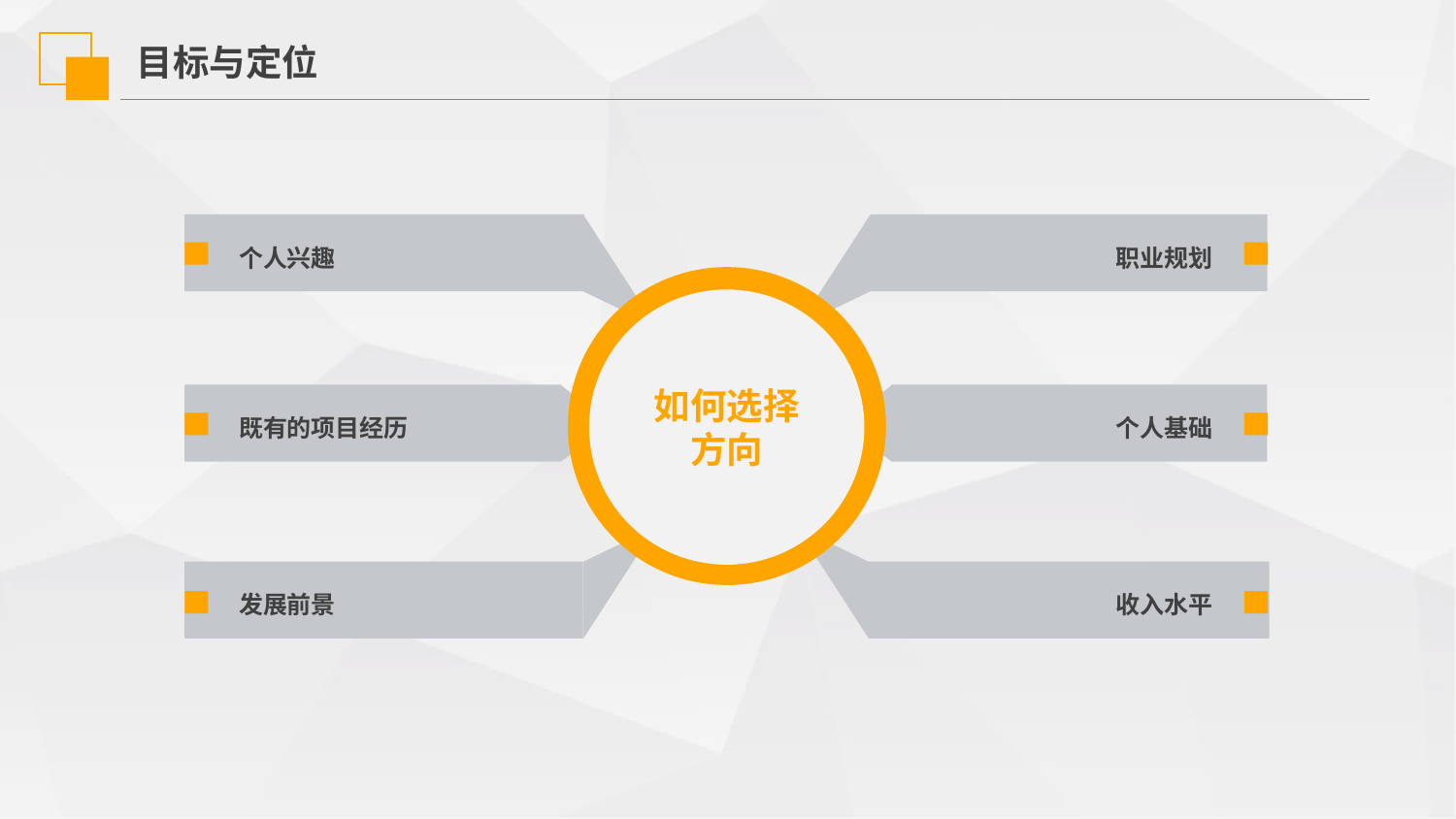

目标与定位

个人兴趣
职业规划

如何选择方向

既有的项目经历
个人基础

发展前景
收入水平